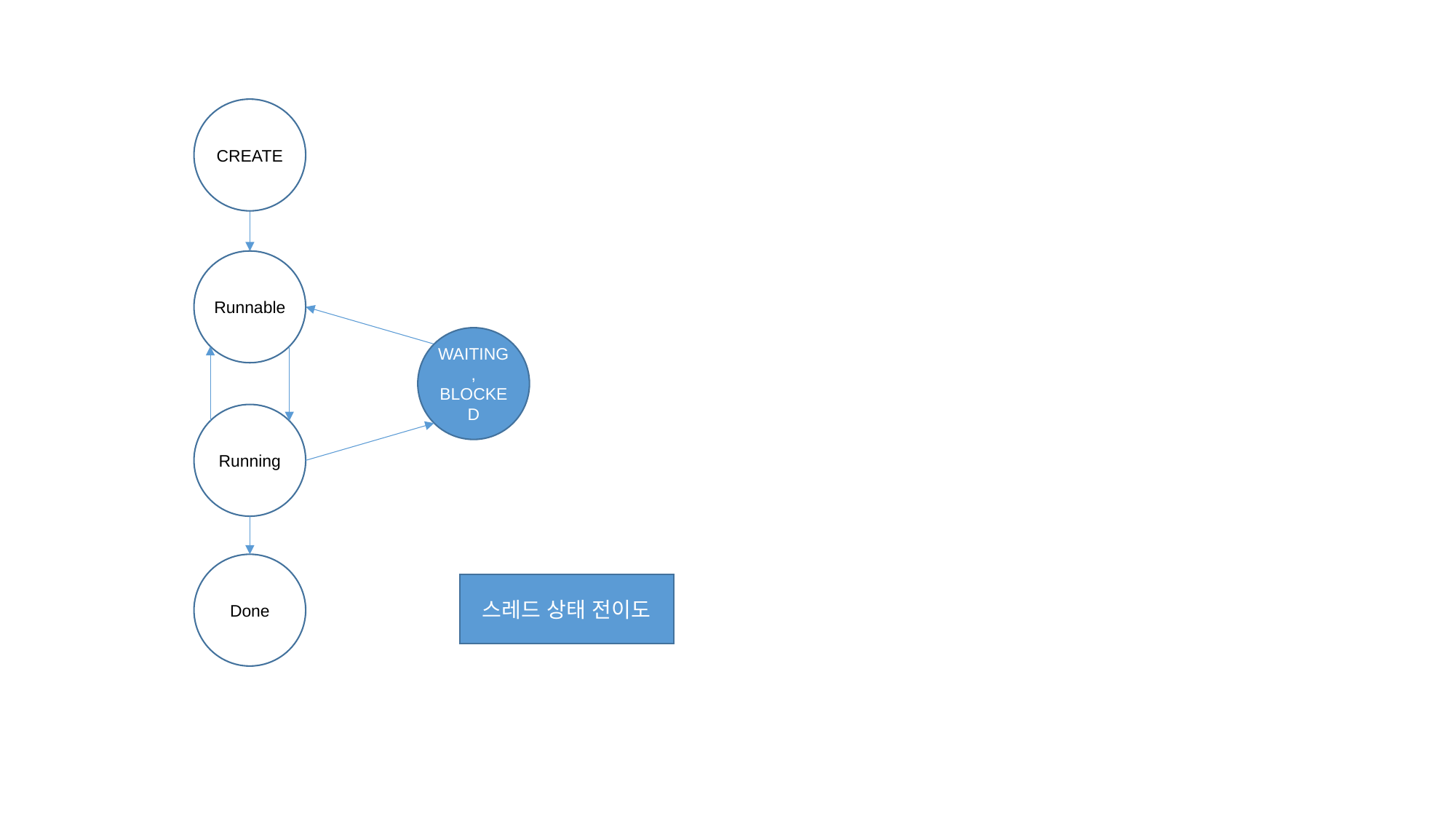

CREATE
Runnable
WAITING,
BLOCKED
Running
Done
스레드 상태 전이도